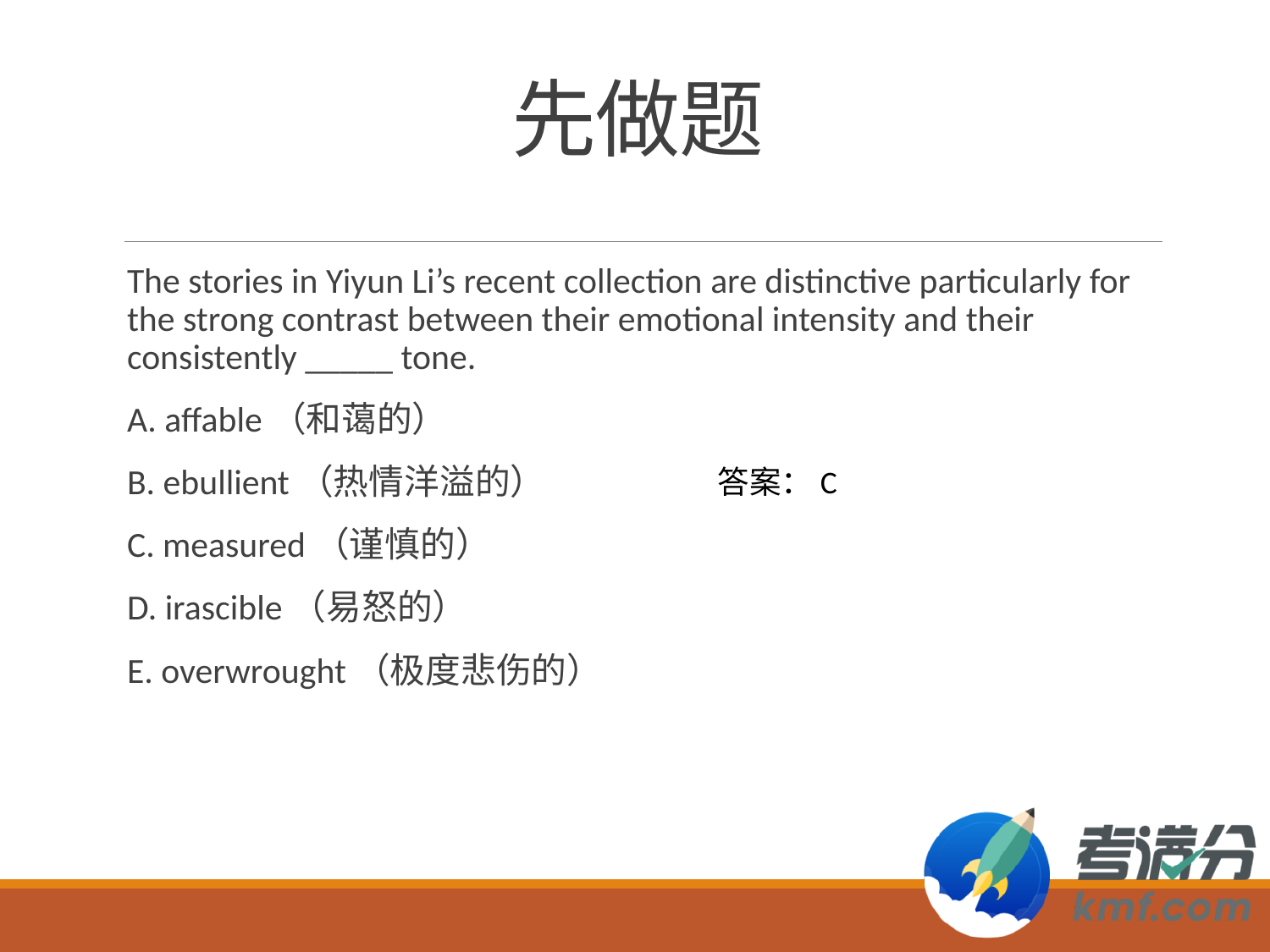

# 先做题
The stories in Yiyun Li’s recent collection are distinctive particularly for the strong contrast between their emotional intensity and their consistently _____ tone.
A. affable（和蔼的）
B. ebullient（热情洋溢的）
C. measured（谨慎的）
D. irascible（易怒的）
E. overwrought（极度悲伤的）
答案：C